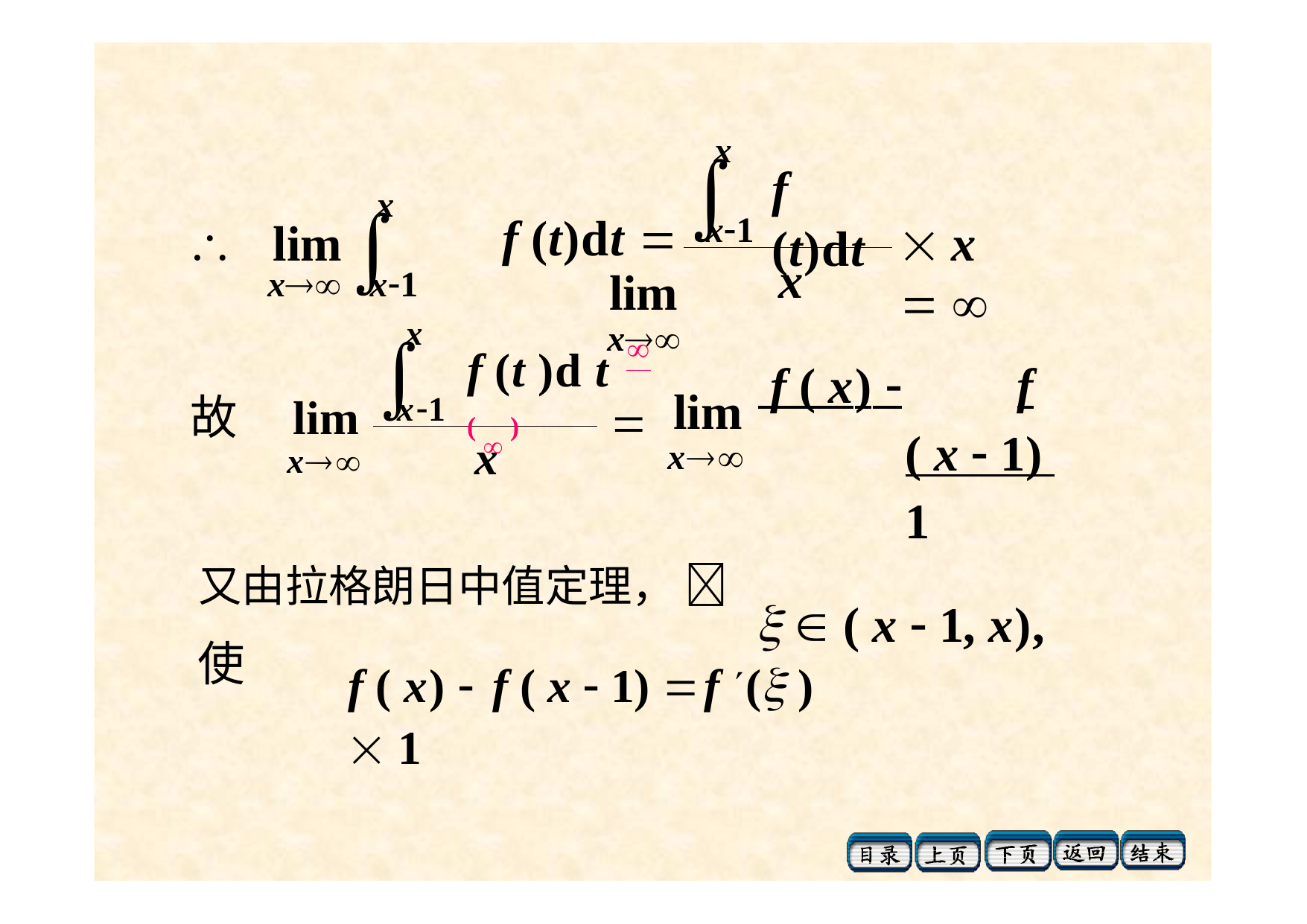

x
# ∫
f (t)dt
x
∫
x−1
∴	lim
f (t)dt = lim
x→∞
× x = ∞
x

x→∞	x−1
x
∫
∞
f (t )d t	( ∞ )
 f ( x) −		f ( x − 1)  1
ξ ∈ ( x − 1, x),

lim
x→∞
x−1
故	lim
x→∞
=
x

又由拉格朗日中值定理， ∃
f ( x) −	f ( x − 1) =	f ′(ξ ) × 1
使